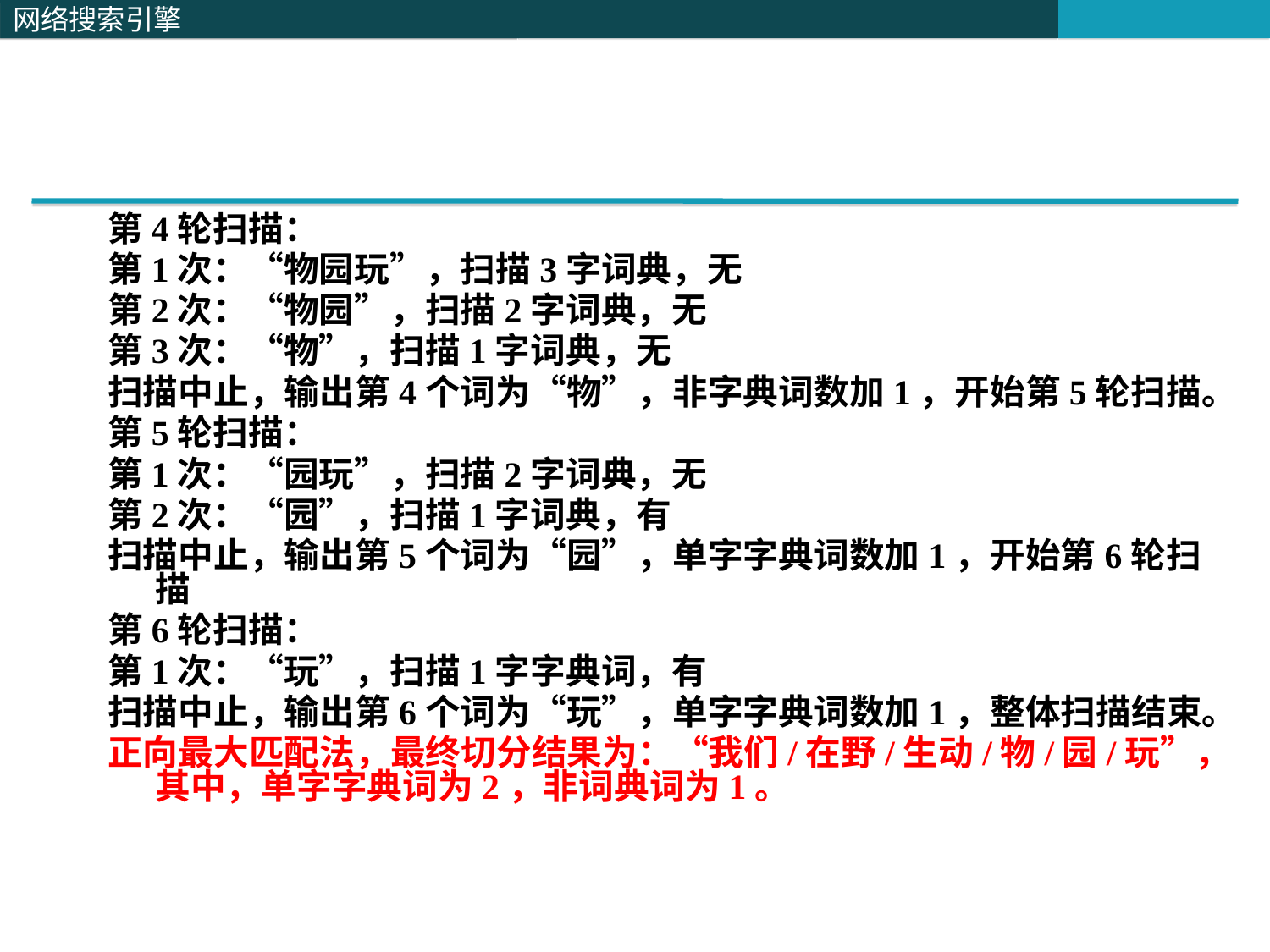

第4轮扫描：
第1次：“物园玩”，扫描3字词典，无
第2次：“物园”，扫描2字词典，无
第3次：“物”，扫描1字词典，无
扫描中止，输出第4个词为“物”，非字典词数加1，开始第5轮扫描。
第5轮扫描：
第1次：“园玩”，扫描2字词典，无
第2次：“园”，扫描1字词典，有
扫描中止，输出第5个词为“园”，单字字典词数加1，开始第6轮扫描
第6轮扫描：
第1次：“玩”，扫描1字字典词，有
扫描中止，输出第6个词为“玩”，单字字典词数加1，整体扫描结束。
正向最大匹配法，最终切分结果为：“我们/在野/生动/物/园/玩”，其中，单字字典词为2，非词典词为1。